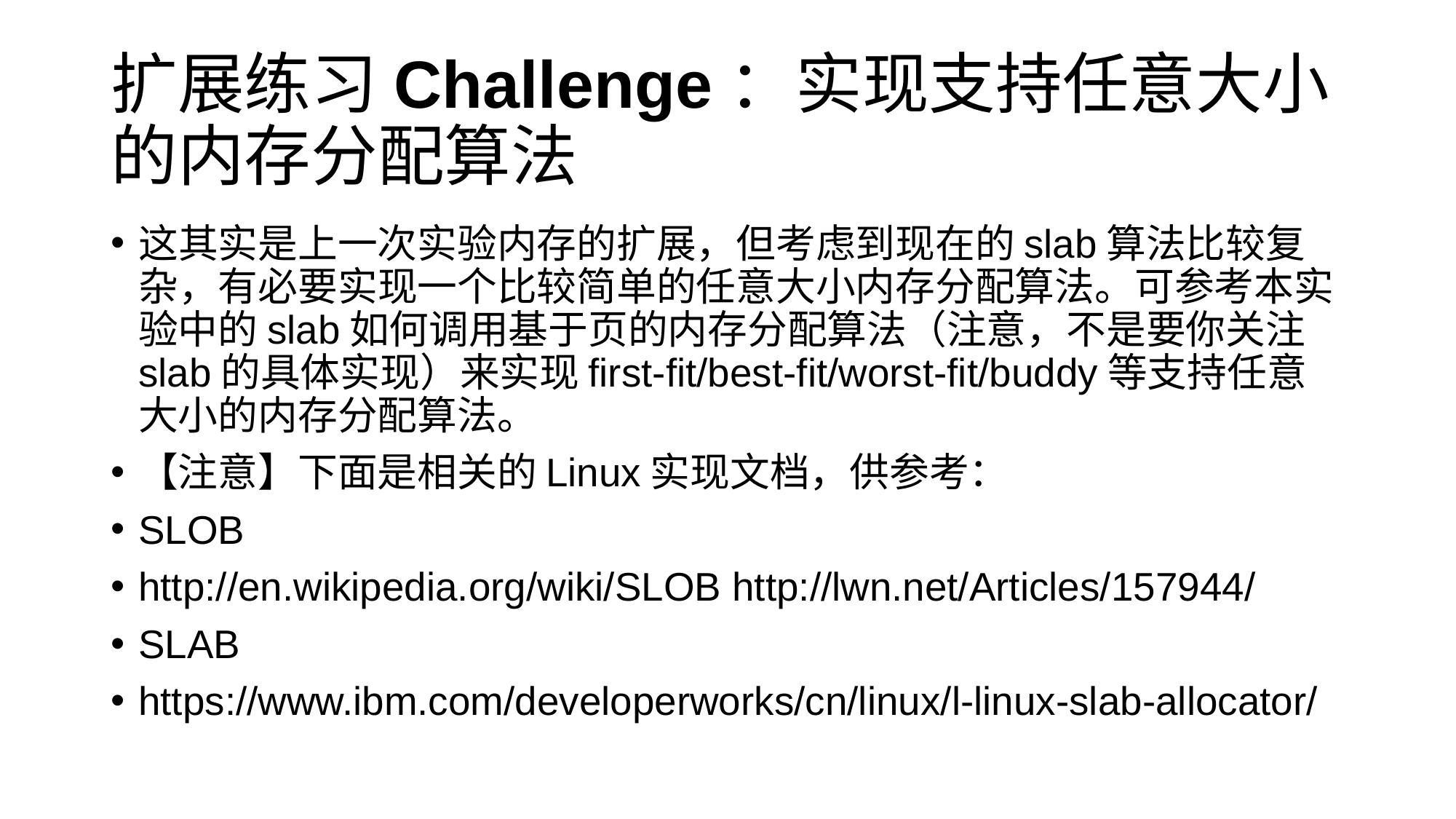

# 扩展练习Challenge：实现支持任意大小的内存分配算法
这其实是上一次实验内存的扩展，但考虑到现在的slab算法比较复杂，有必要实现一个比较简单的任意大小内存分配算法。可参考本实验中的slab如何调用基于页的内存分配算法（注意，不是要你关注slab的具体实现）来实现first-fit/best-fit/worst-fit/buddy等支持任意大小的内存分配算法。
【注意】下面是相关的Linux实现文档，供参考：
SLOB
http://en.wikipedia.org/wiki/SLOB http://lwn.net/Articles/157944/
SLAB
https://www.ibm.com/developerworks/cn/linux/l-linux-slab-allocator/